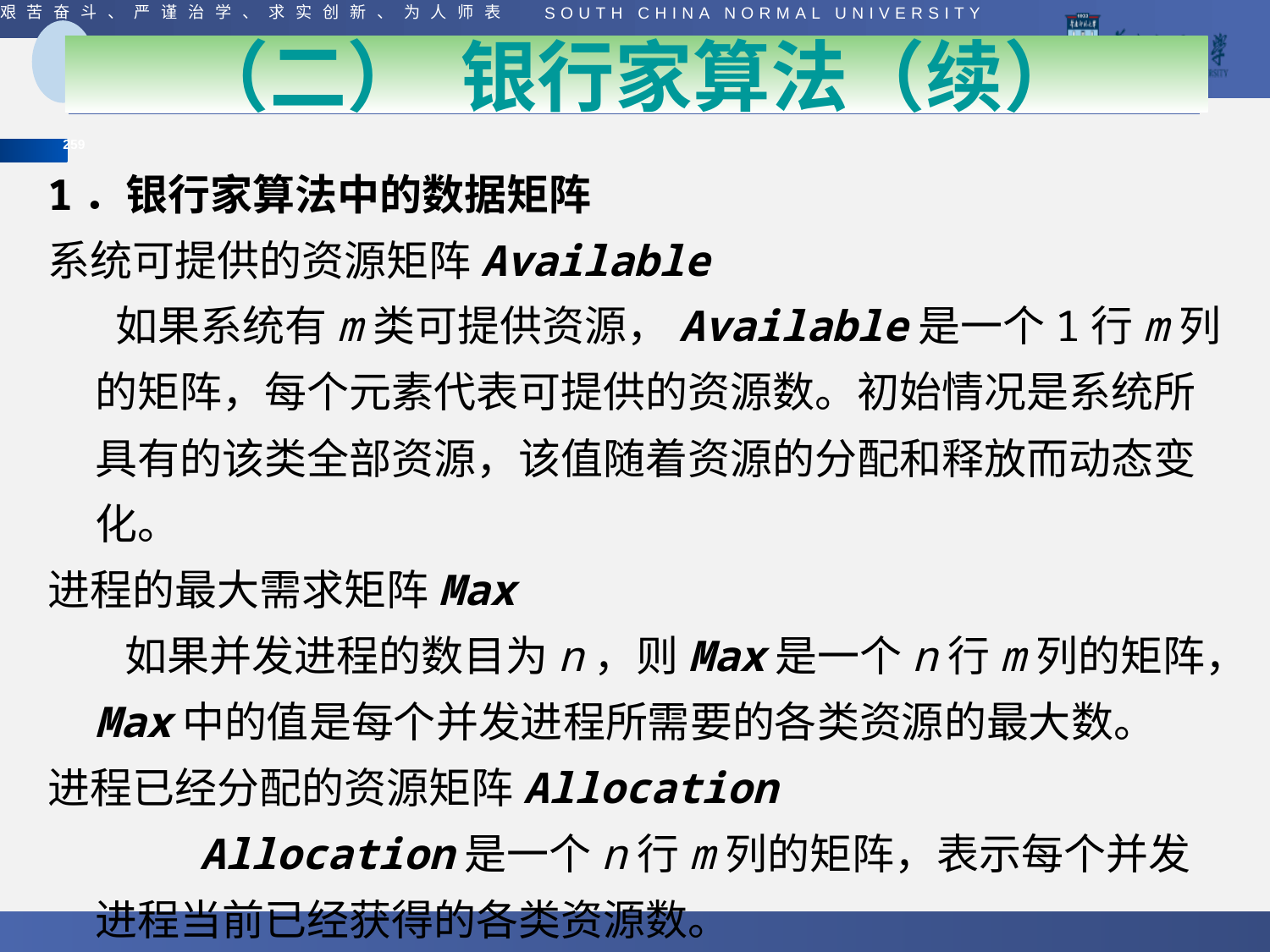

（二）  银行家算法（续）
1．银行家算法中的数据矩阵
系统可提供的资源矩阵Available
      如果系统有m类可提供资源，Available是一个1行m列的矩阵，每个元素代表可提供的资源数。初始情况是系统所具有的该类全部资源，该值随着资源的分配和释放而动态变化。
进程的最大需求矩阵Max
       如果并发进程的数目为n，则Max是一个n行m列的矩阵，Max中的值是每个并发进程所需要的各类资源的最大数。
进程已经分配的资源矩阵Allocation
      Allocation是一个n行m列的矩阵，表示每个并发进程当前已经获得的各类资源数。

259